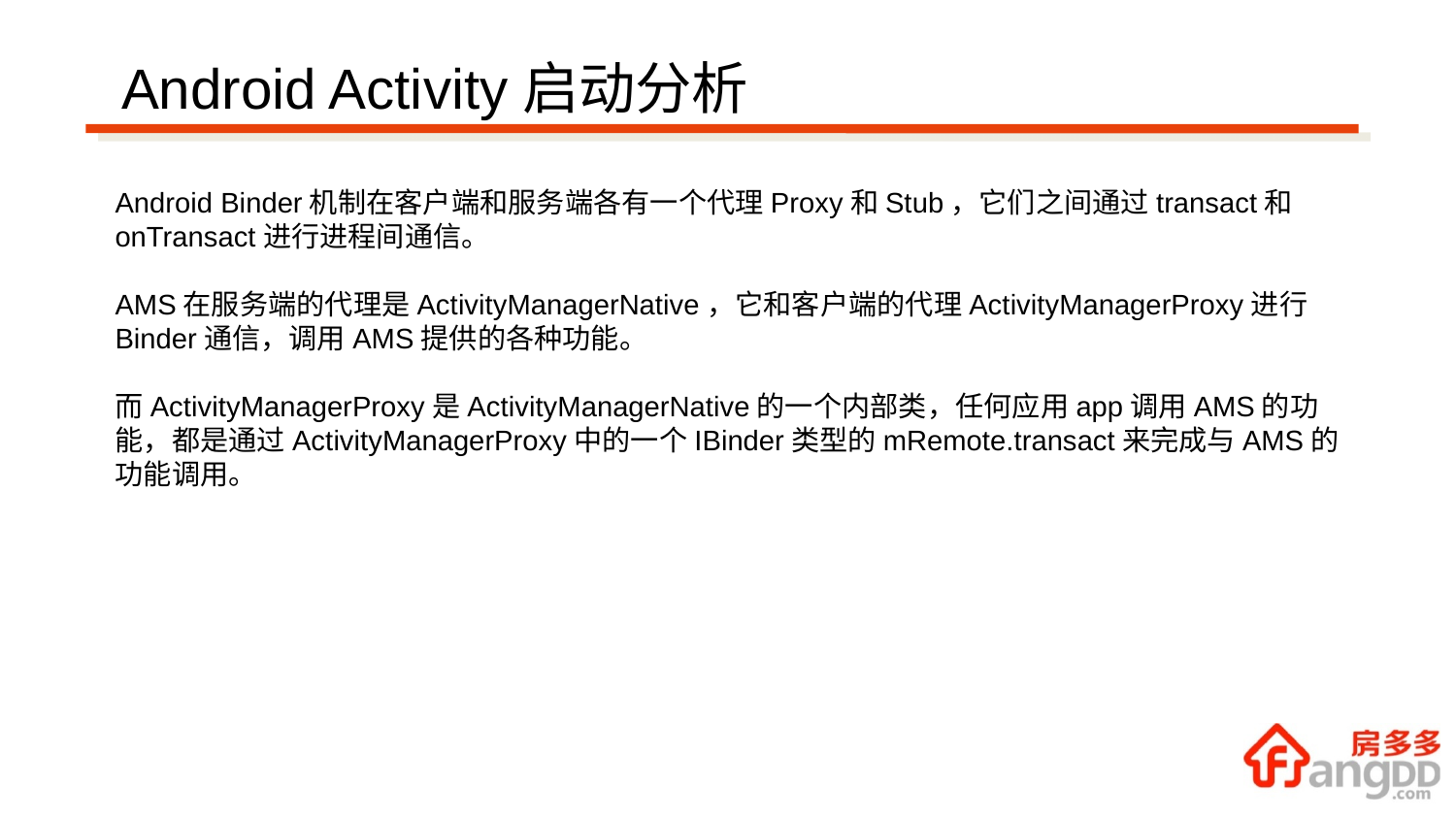

Android Activity启动分析

Android Binder机制在客户端和服务端各有一个代理Proxy和Stub，它们之间通过transact和onTransact进行进程间通信。

AMS在服务端的代理是ActivityManagerNative，它和客户端的代理ActivityManagerProxy进行Binder通信，调用AMS提供的各种功能。

而ActivityManagerProxy是ActivityManagerNative的一个内部类，任何应用app调用AMS的功能，都是通过ActivityManagerProxy中的一个IBinder类型的mRemote.transact来完成与AMS的功能调用。